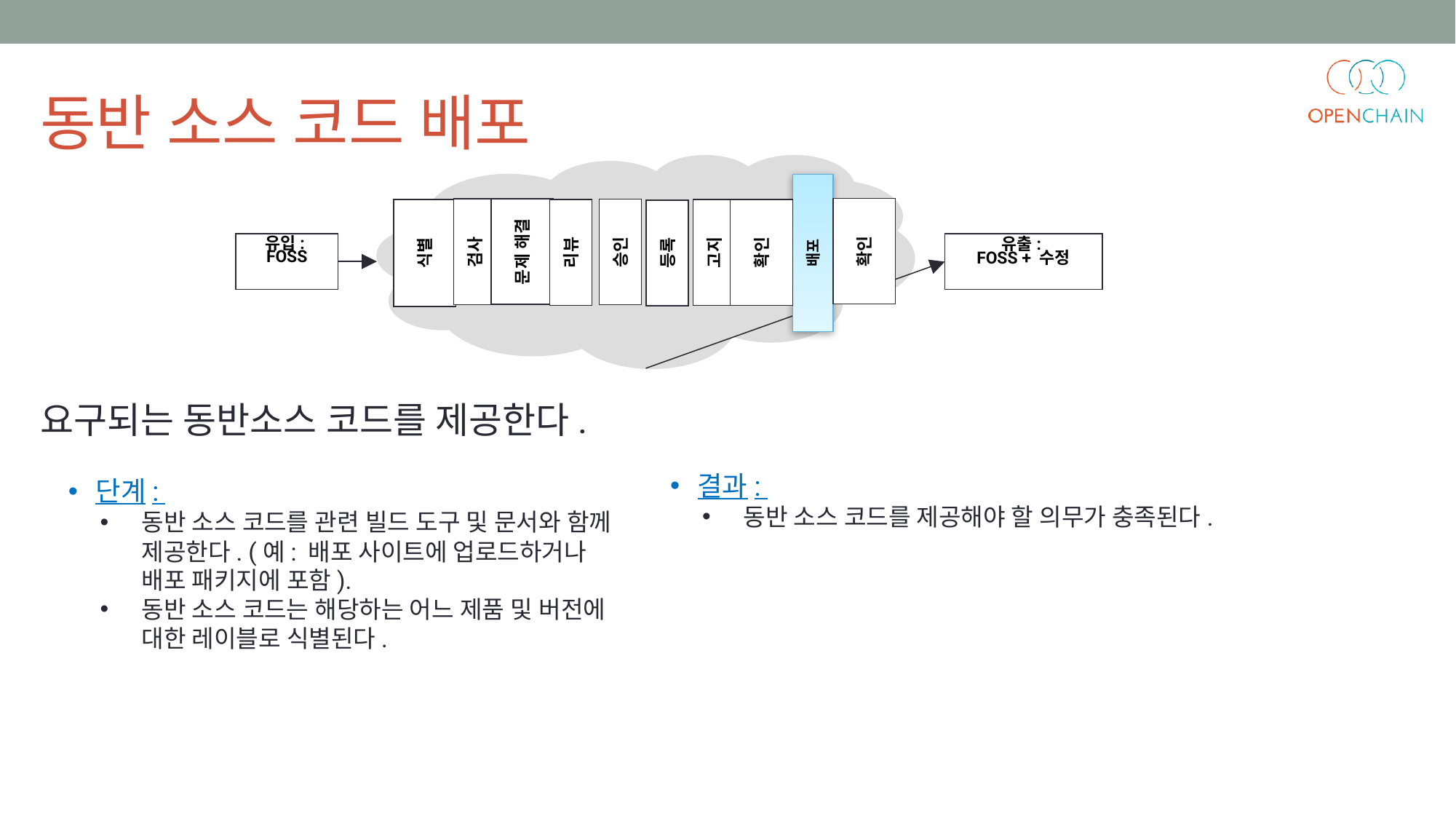

동반 소스 코드 배포

확인
문제 해결
확인
식별
검사
승인
리뷰
고지
등록
배포
유출:
FOSS + 수정
유입:
FOSS
요구되는 동반소스 코드를 제공한다.
결과:
동반 소스 코드를 제공해야 할 의무가 충족된다.

단계:
동반 소스 코드를 관련 빌드 도구 및 문서와 함께 제공한다. (예: 배포 사이트에 업로드하거나 배포 패키지에 포함).
동반 소스 코드는 해당하는 어느 제품 및 버전에 대한 레이블로 식별된다.